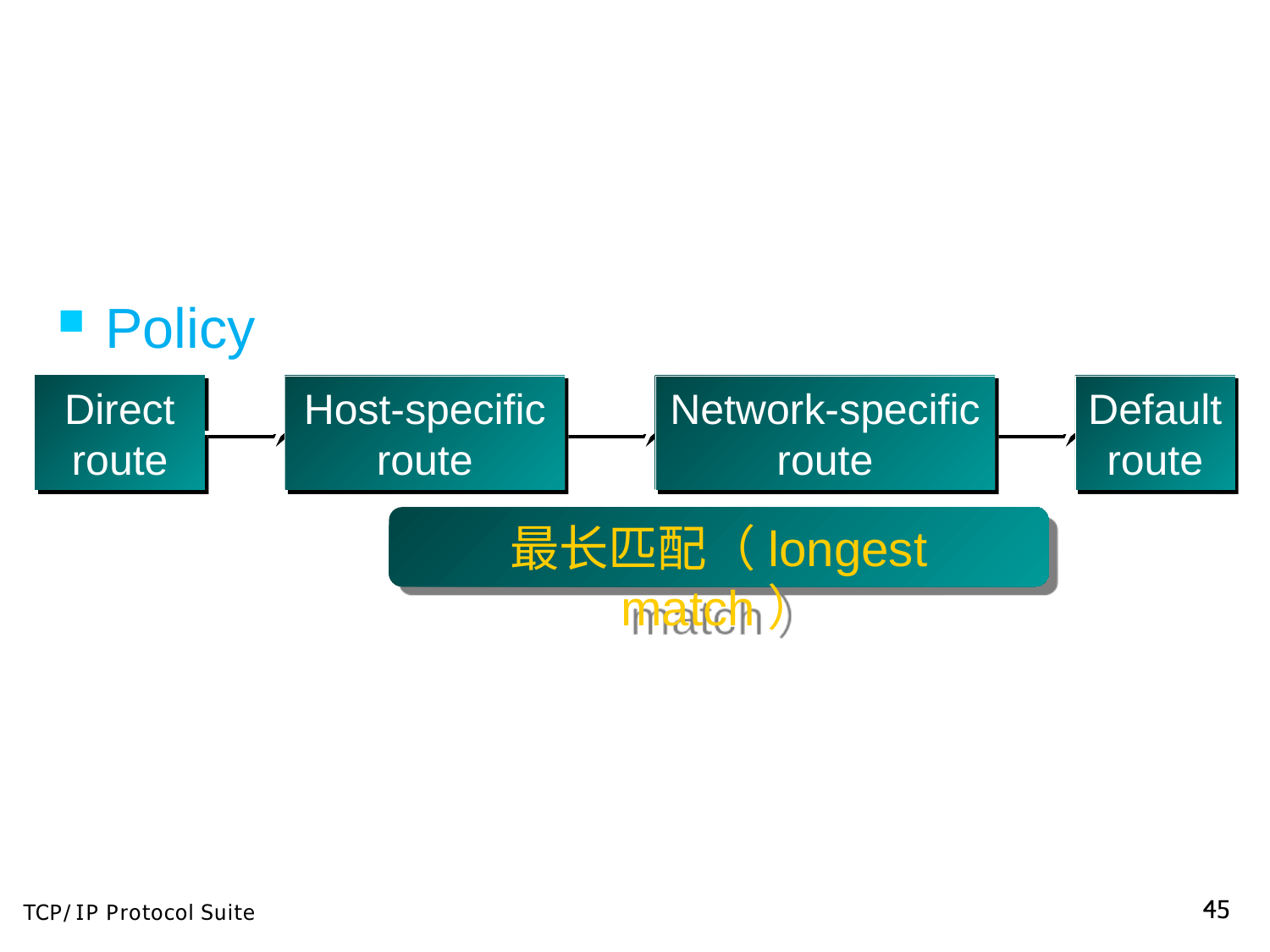

Policy:

Direct route
Host-specific route
Network-specific route
Default route
最长匹配（longest match）
45
TCP/IP Protocol Suite